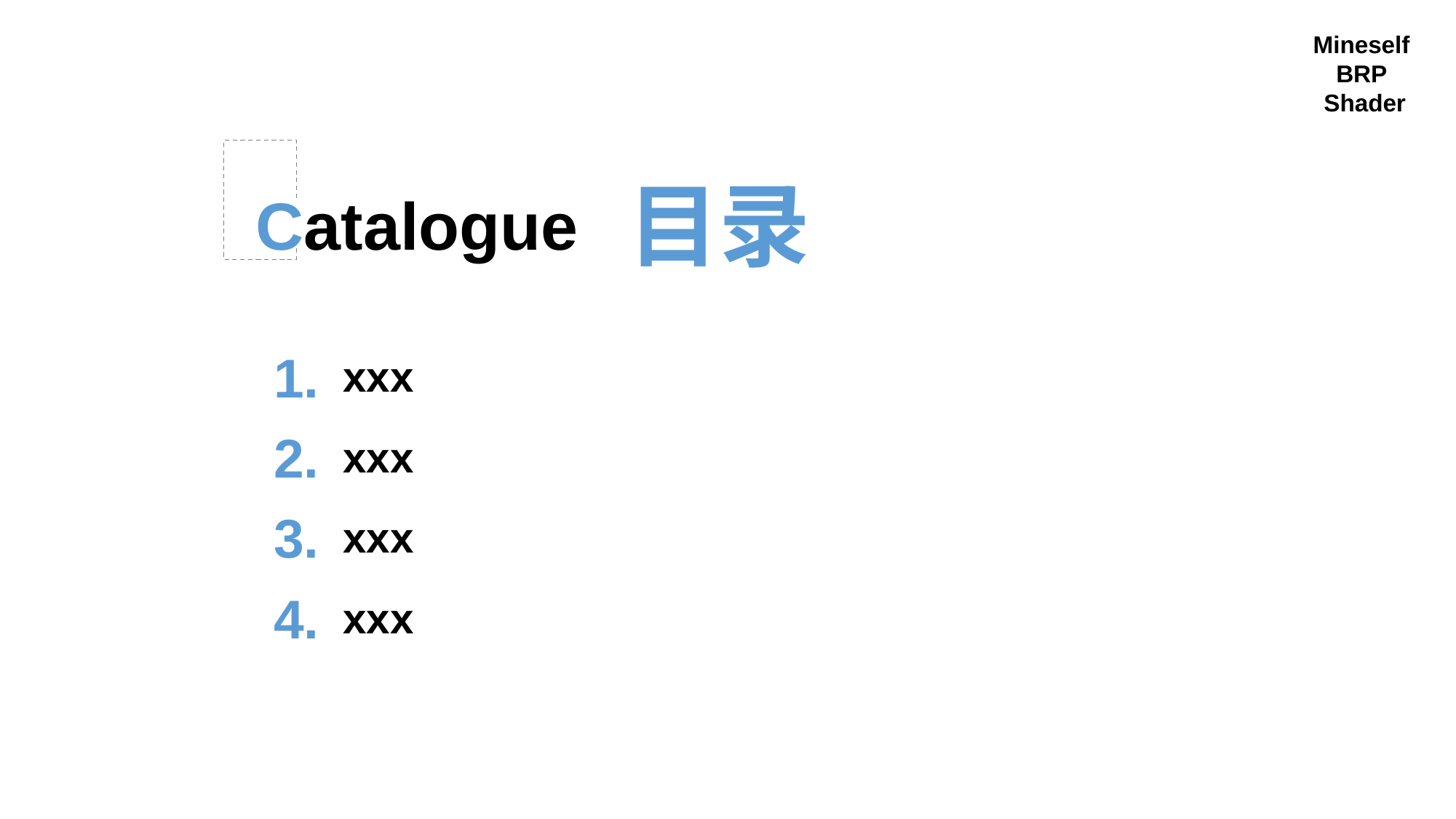

Mineself
BRP
Shader

目录
Catalogue

1.
xxx
2.
xxx
3.
xxx
4.
xxx